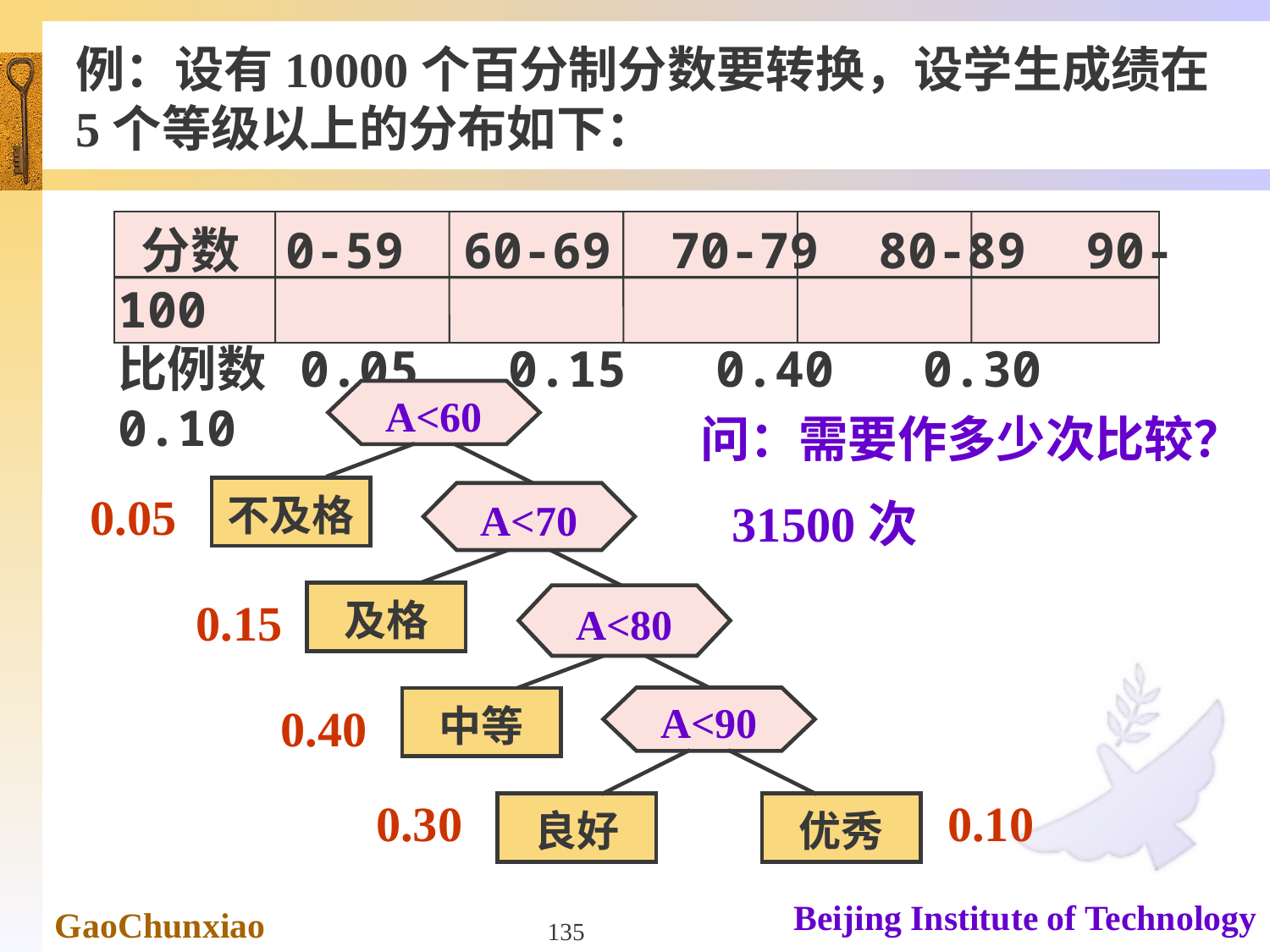

例：设有10000个百分制分数要转换，设学生成绩在5个等级以上的分布如下：

 分数   0-59  60-69  70-79  80-89  90-100
比例数  0.05   0.15   0.40   0.30   0.10
A<60

 0.05
不及格
A<70

 0.15
及格
A<80

 0.40
A<90
中等

 0.30
 0.10
良好
优秀
问：需要作多少次比较？
31500次
135